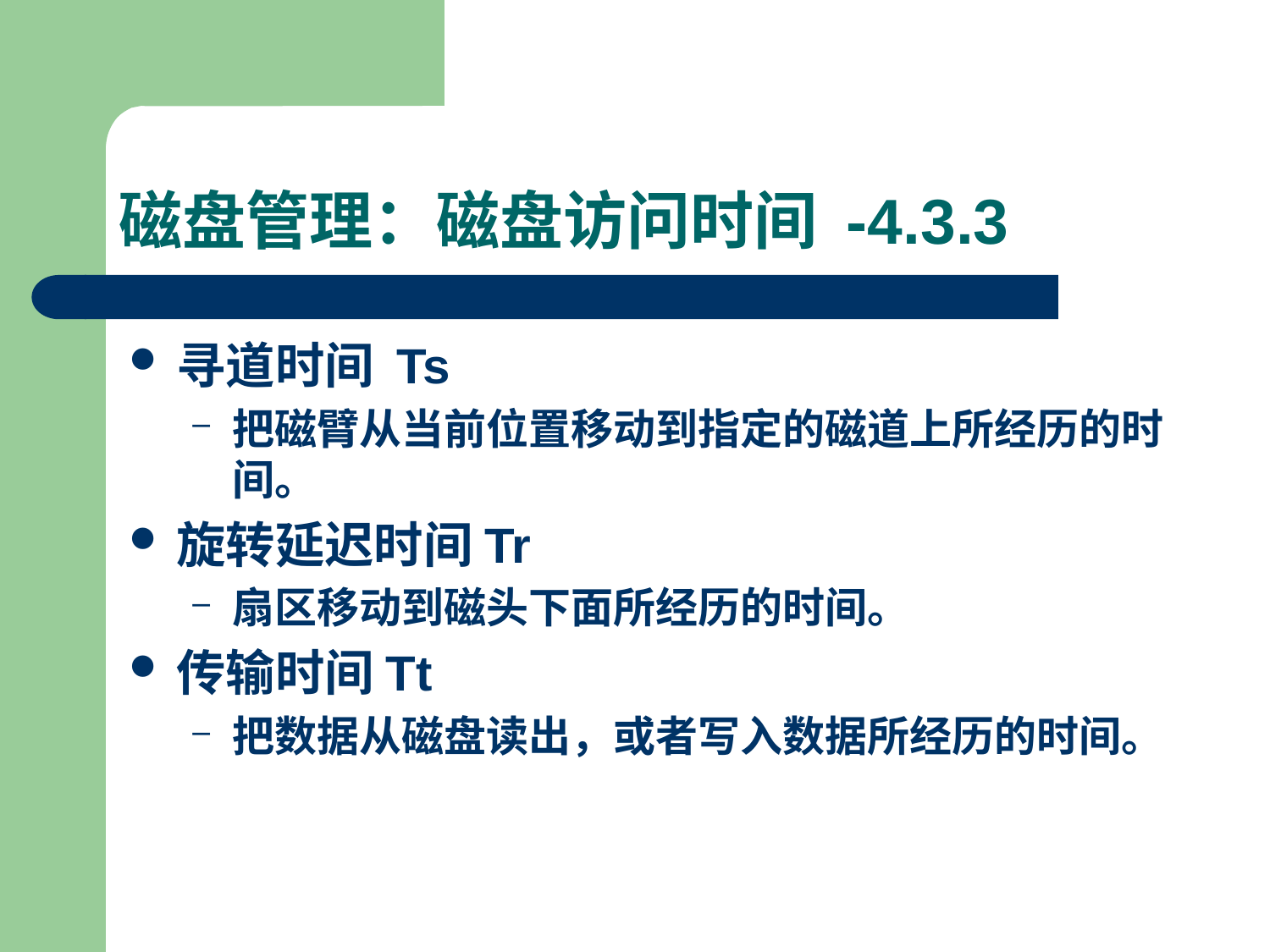

# 磁盘管理：磁盘访问时间 -4.3.3
寻道时间 Ts
把磁臂从当前位置移动到指定的磁道上所经历的时间。
旋转延迟时间Tr
扇区移动到磁头下面所经历的时间。
传输时间Tt
把数据从磁盘读出，或者写入数据所经历的时间。